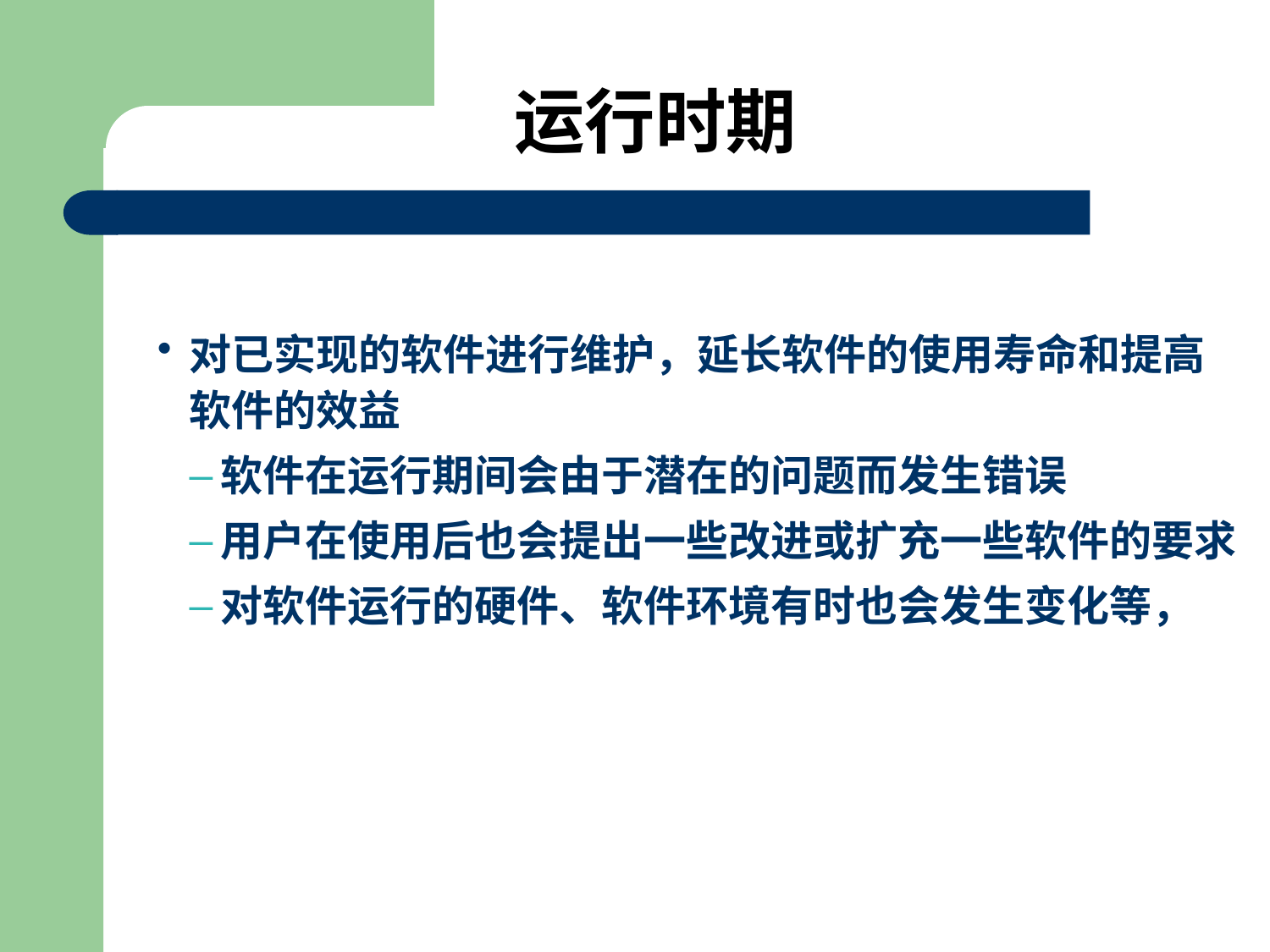

# 运行时期
对已实现的软件进行维护，延长软件的使用寿命和提高软件的效益
软件在运行期间会由于潜在的问题而发生错误
用户在使用后也会提出一些改进或扩充一些软件的要求
对软件运行的硬件、软件环境有时也会发生变化等，
34